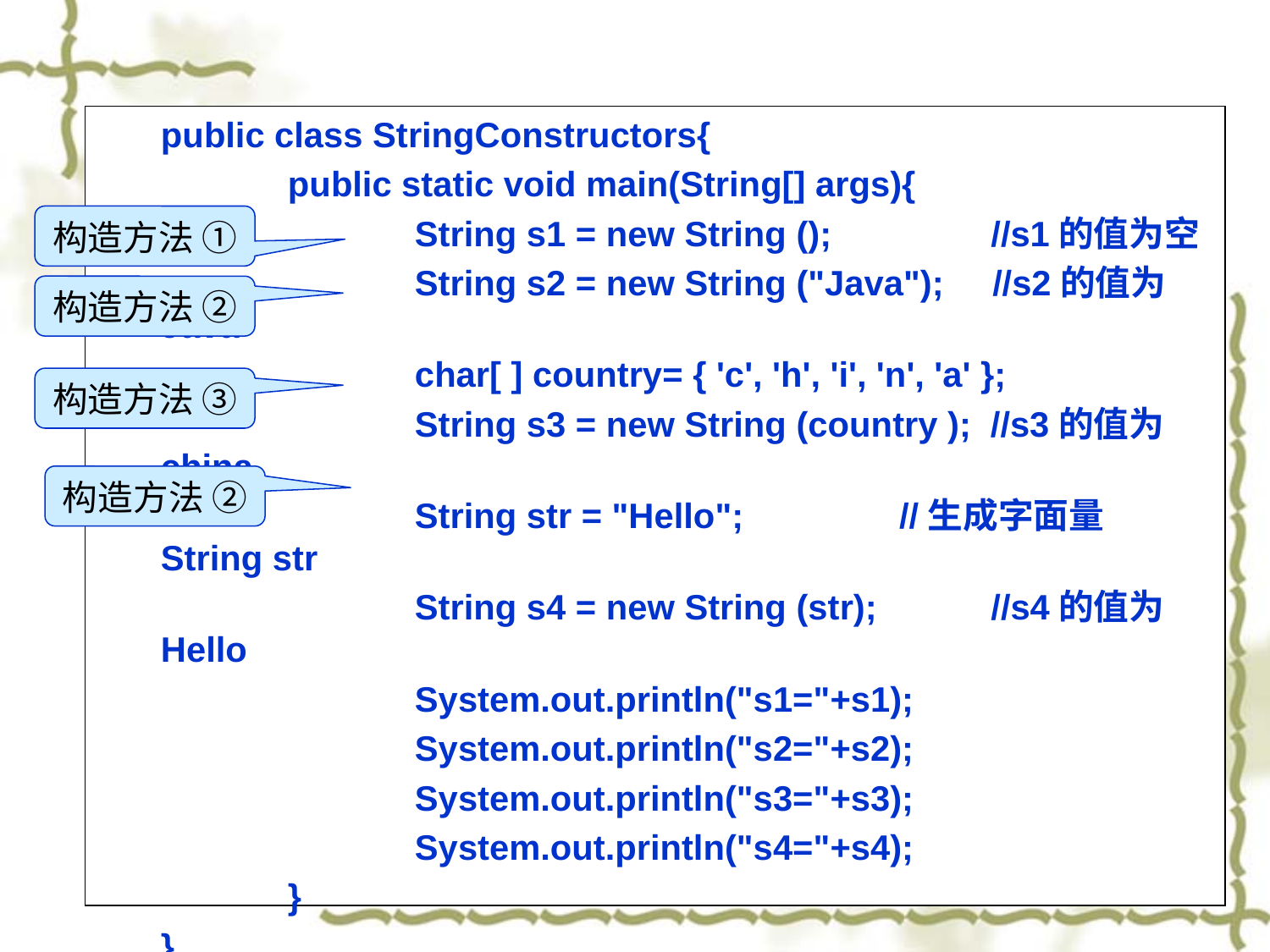

public class StringConstructors{
	public static void main(String[] args){
		String s1 = new String (); 	       //s1的值为空
		String s2 = new String ("Java");     //s2的值为Java
		char[ ] country= { 'c', 'h', 'i', 'n', 'a' };
		String s3 = new String (country );  //s3的值为china
		String str = "Hello";                //生成字面量String str
		String s4 = new String (str);	       //s4的值为Hello
		System.out.println("s1="+s1);
		System.out.println("s2="+s2);
		System.out.println("s3="+s3);
		System.out.println("s4="+s4);
	}
}
构造方法 ①
构造方法 ②
构造方法 ③
构造方法 ②